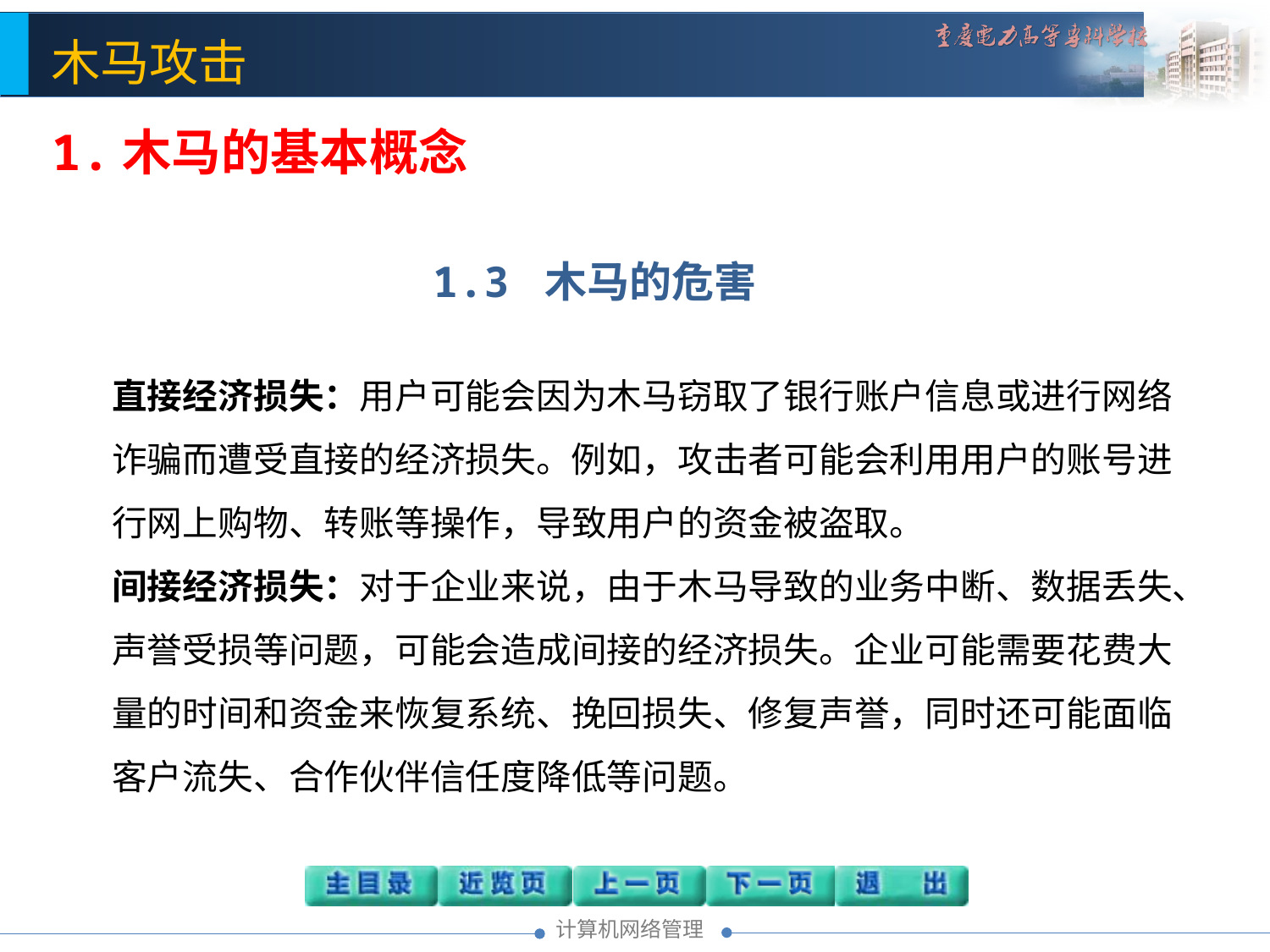

1.木马的基本概念
1.3 木马的危害
直接经济损失：用户可能会因为木马窃取了银行账户信息或进行网络诈骗而遭受直接的经济损失。例如，攻击者可能会利用用户的账号进行网上购物、转账等操作，导致用户的资金被盗取。
间接经济损失：对于企业来说，由于木马导致的业务中断、数据丢失、声誉受损等问题，可能会造成间接的经济损失。企业可能需要花费大量的时间和资金来恢复系统、挽回损失、修复声誉，同时还可能面临客户流失、合作伙伴信任度降低等问题。